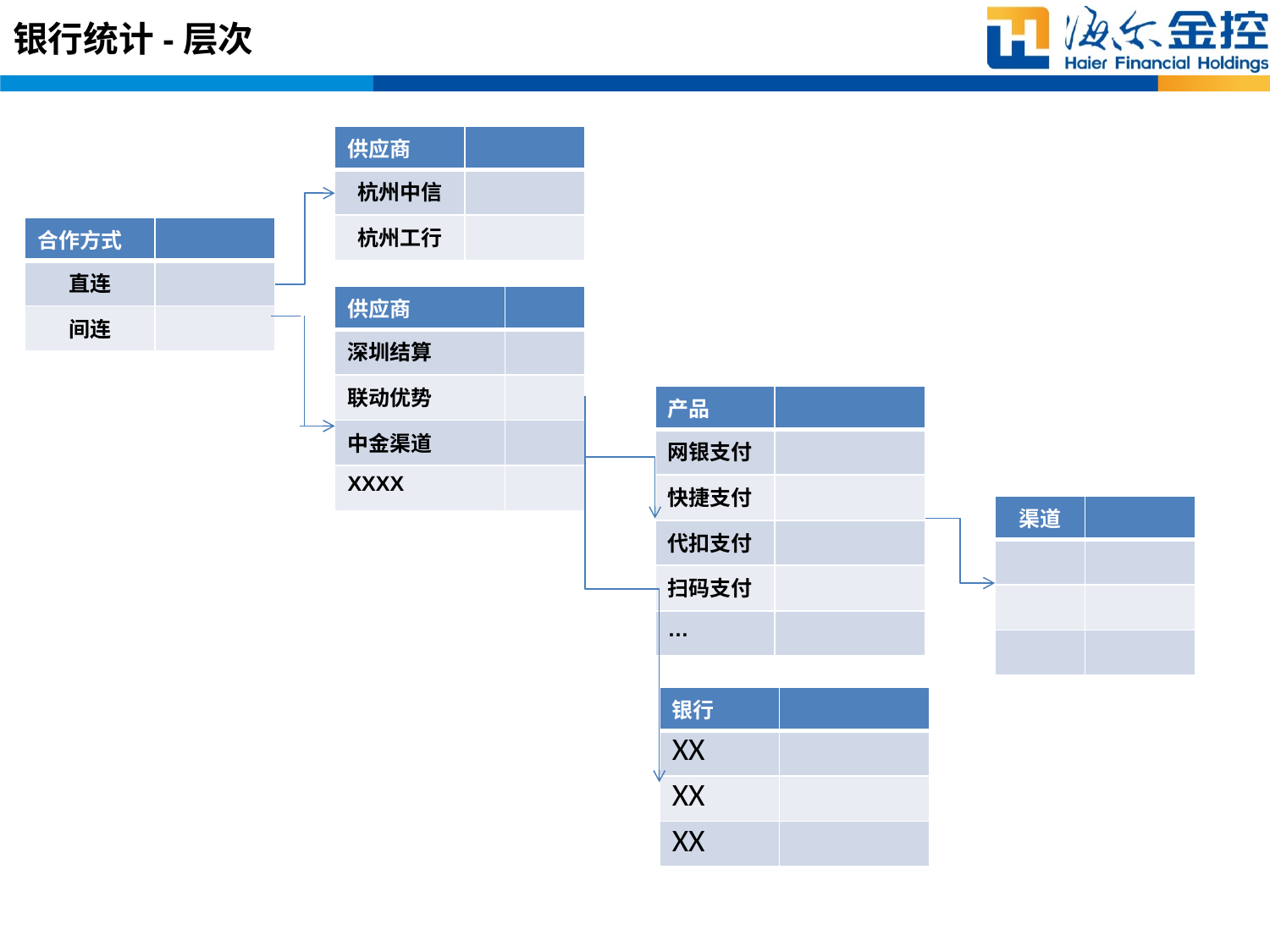

# 银行统计-层次
| 供应商 |  |
| --- | --- |
| 杭州中信 |  |
| 杭州工行 |  |
| 合作方式 |  |
| --- | --- |
| 直连 |  |
| 间连 |  |
| 供应商 |  |
| --- | --- |
| 深圳结算 |  |
| 联动优势 |  |
| 中金渠道 |  |
| XXXX |  |
| 产品 |  |
| --- | --- |
| 网银支付 |  |
| 快捷支付 |  |
| 代扣支付 |  |
| 扫码支付 |  |
| … |  |
| 渠道 |  |
| --- | --- |
|  |  |
|  |  |
|  |  |
| 银行 |  |
| --- | --- |
| XX |  |
| XX |  |
| XX |  |